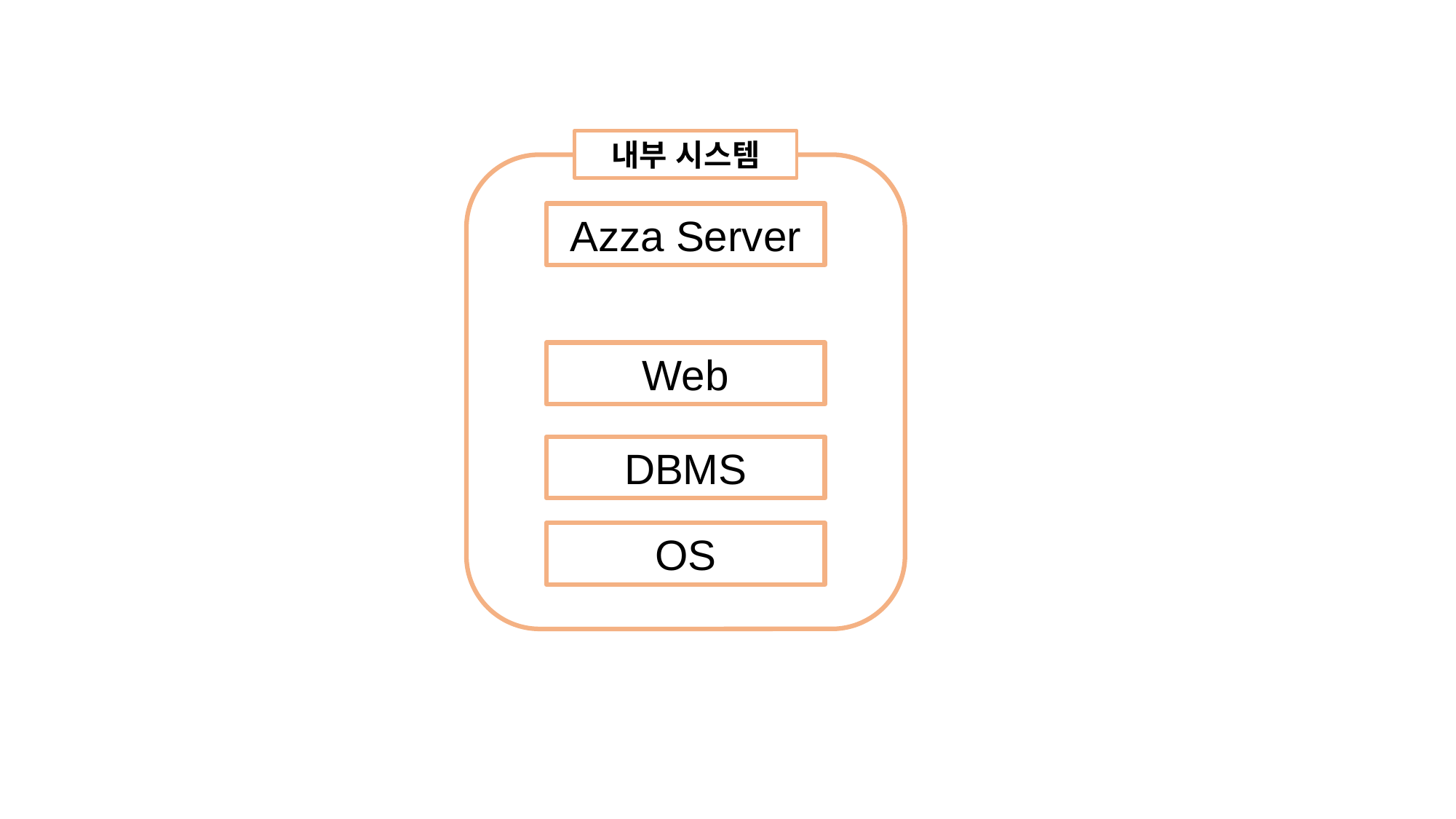

내부 시스템

Azza Server
Web
DBMS
OS